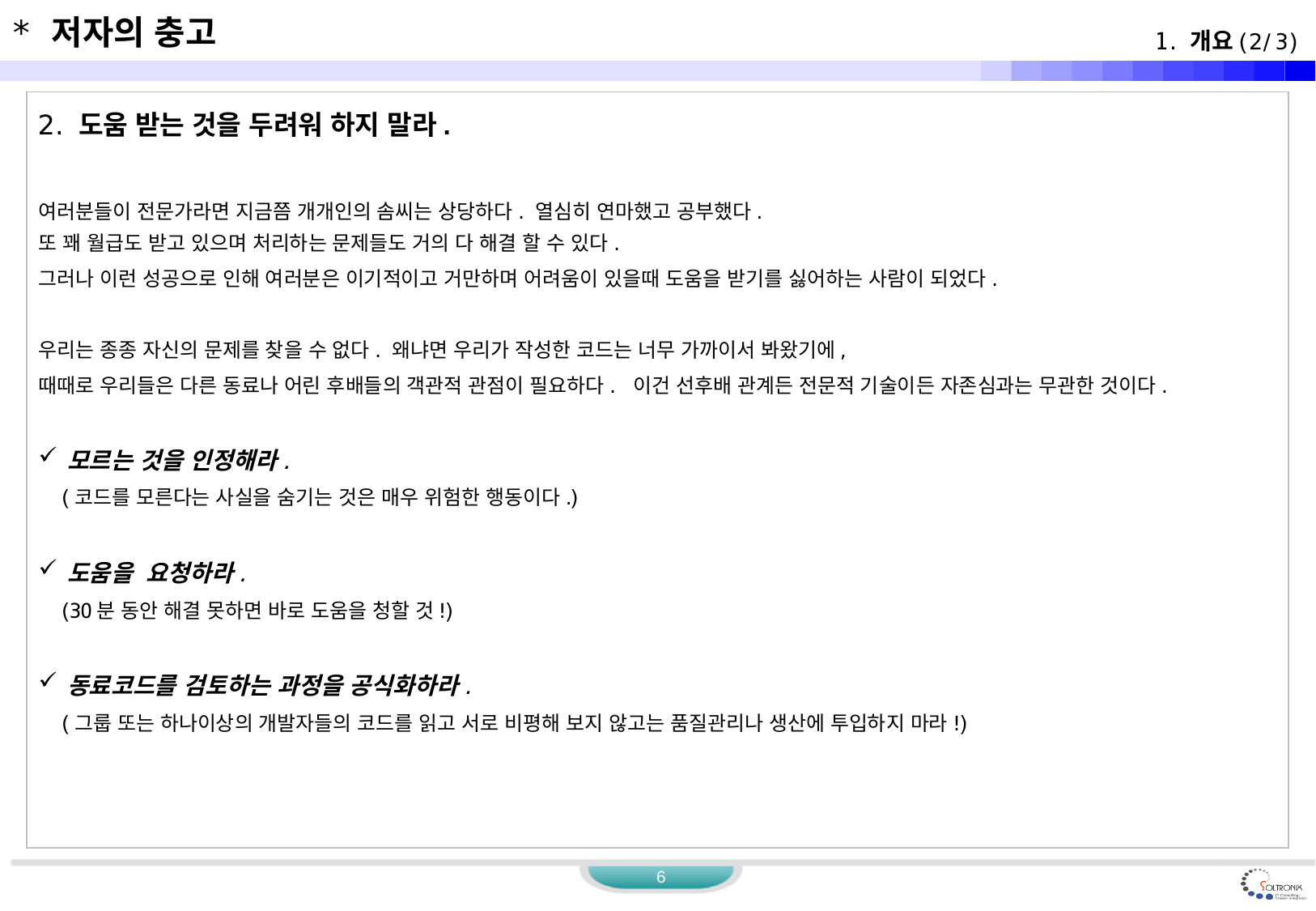

* 저자의 충고
1. 개요(2/3)
2. 도움 받는 것을 두려워 하지 말라.

여러분들이 전문가라면 지금쯤 개개인의 솜씨는 상당하다. 열심히 연마했고 공부했다.
또 꽤 월급도 받고 있으며 처리하는 문제들도 거의 다 해결 할 수 있다.
그러나 이런 성공으로 인해 여러분은 이기적이고 거만하며 어려움이 있을때 도움을 받기를 싫어하는 사람이 되었다.

우리는 종종 자신의 문제를 찾을 수 없다. 왜냐면 우리가 작성한 코드는 너무 가까이서 봐왔기에,
때때로 우리들은 다른 동료나 어린 후배들의 객관적 관점이 필요하다.  이건 선후배 관계든 전문적 기술이든 자존심과는 무관한 것이다.

모르는 것을 인정해라.
	(코드를 모른다는 사실을 숨기는 것은 매우 위험한 행동이다.)

도움을  요청하라.
	(30분 동안 해결 못하면 바로 도움을 청할 것!)

동료코드를 검토하는 과정을 공식화하라.
	(그룹 또는 하나이상의 개발자들의 코드를 읽고 서로 비평해 보지 않고는 품질관리나 생산에 투입하지 마라!)